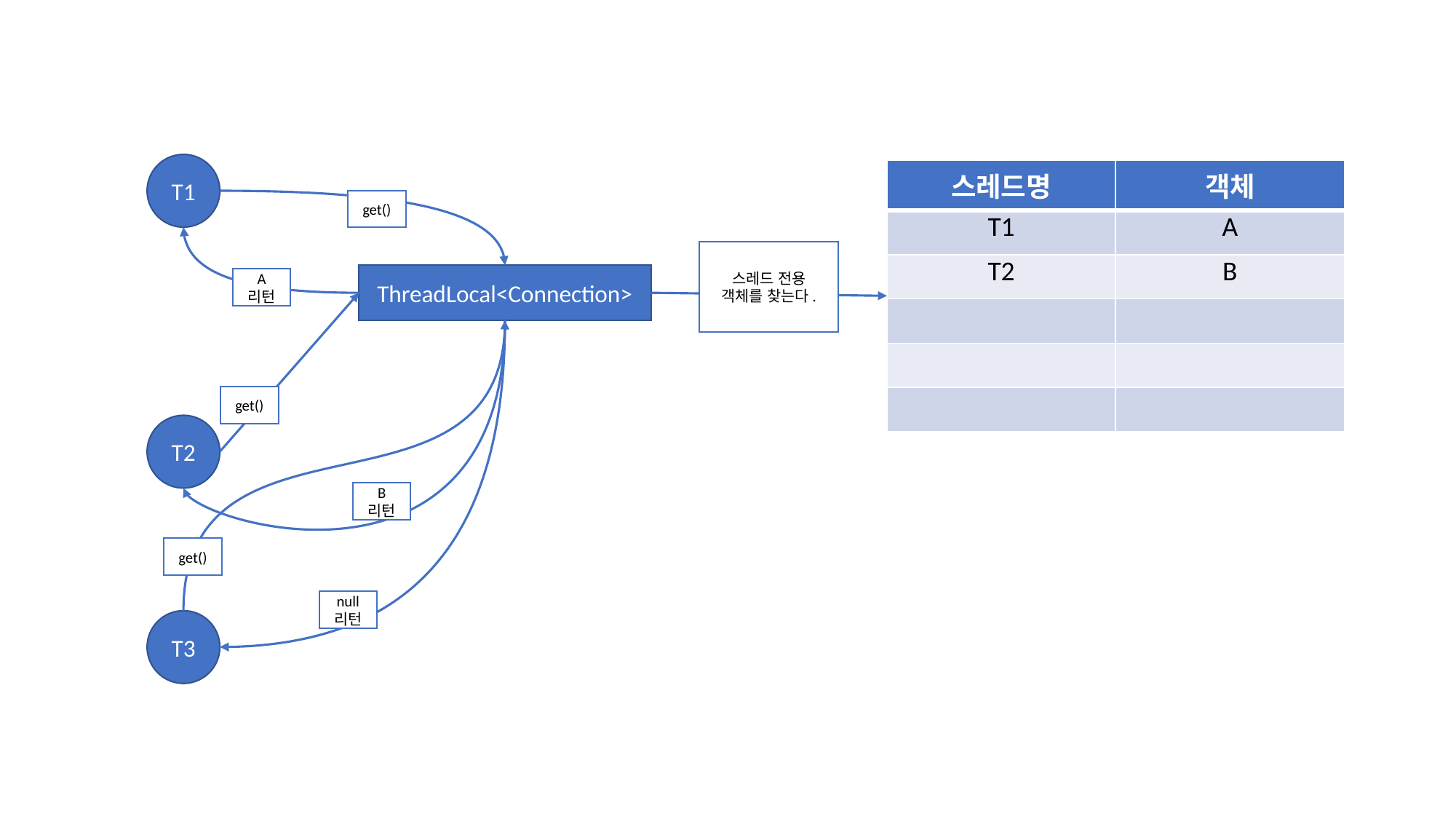

T1
| 스레드명 | 객체 |
| --- | --- |
| T1 | A |
| T2 | B |
|  |  |
|  |  |
|  |  |
get()
스레드 전용 객체를 찾는다.
ThreadLocal<Connection>
A 리턴
get()
T2
B 리턴
get()
null 리턴
T3